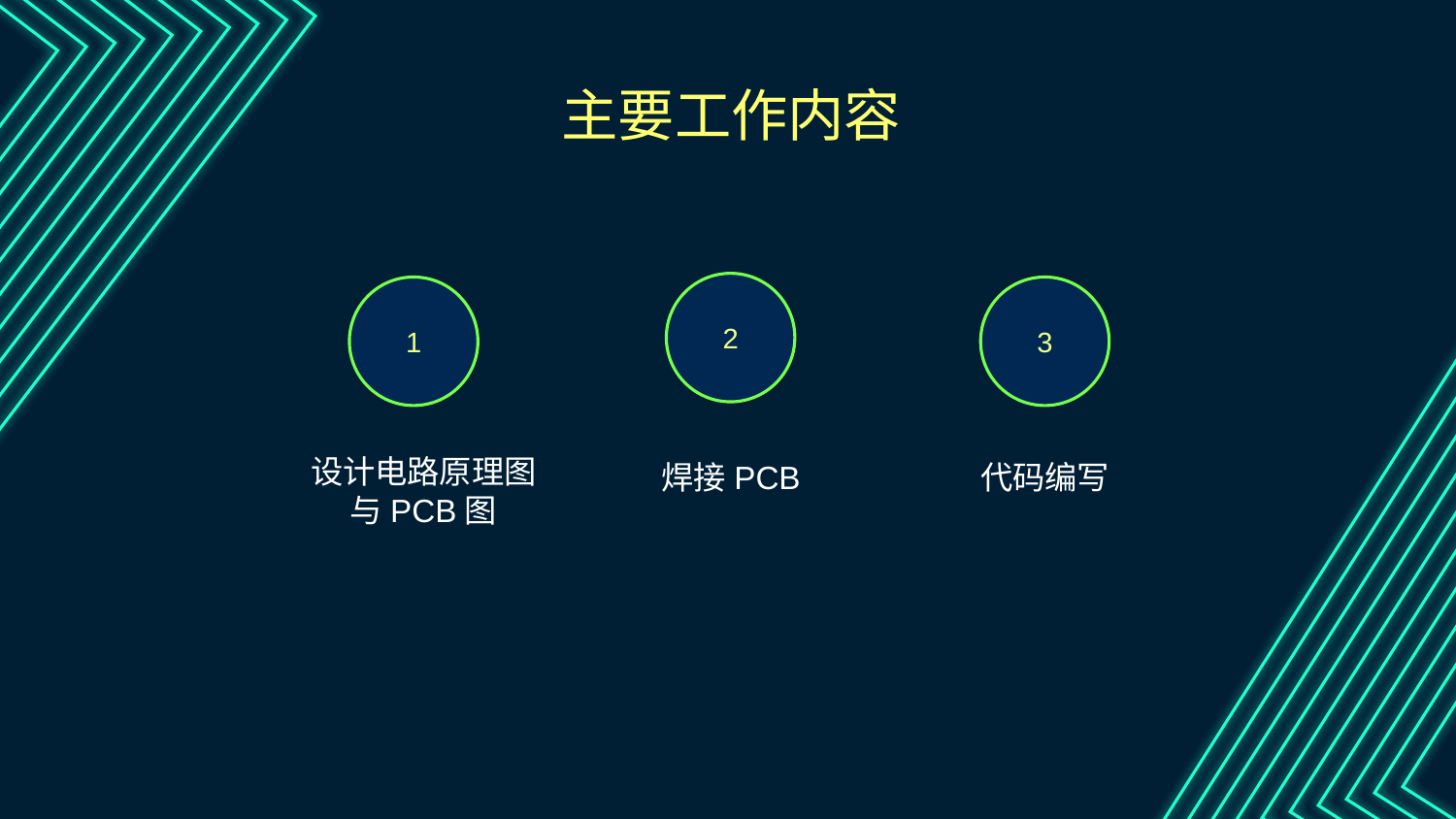

主要工作内容
2
3
1
焊接PCB
代码编写
设计电路原理图与PCB图